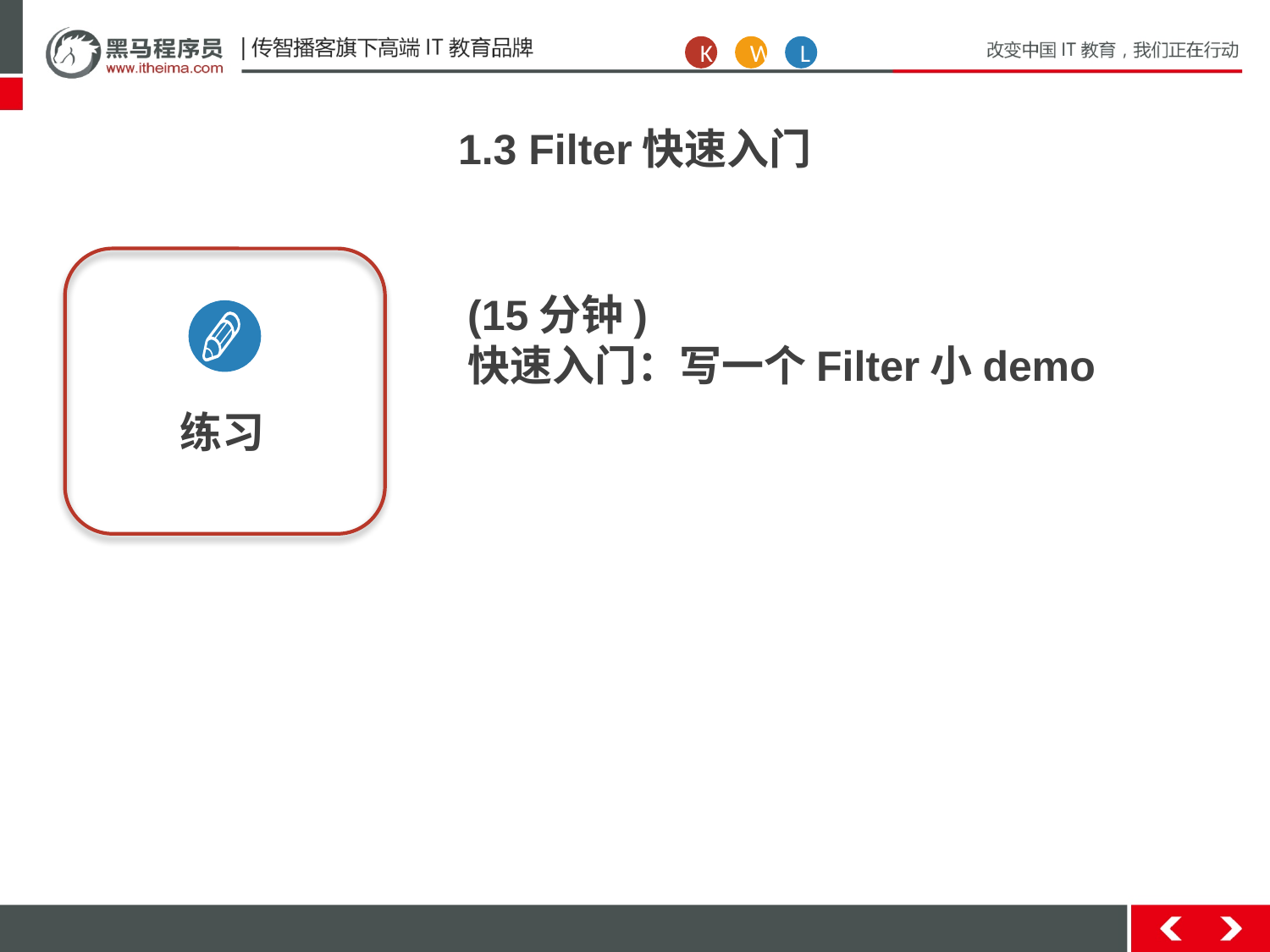

K
W
L
1.3 Filter快速入门

练习
(15分钟)
快速入门：写一个Filter小demo